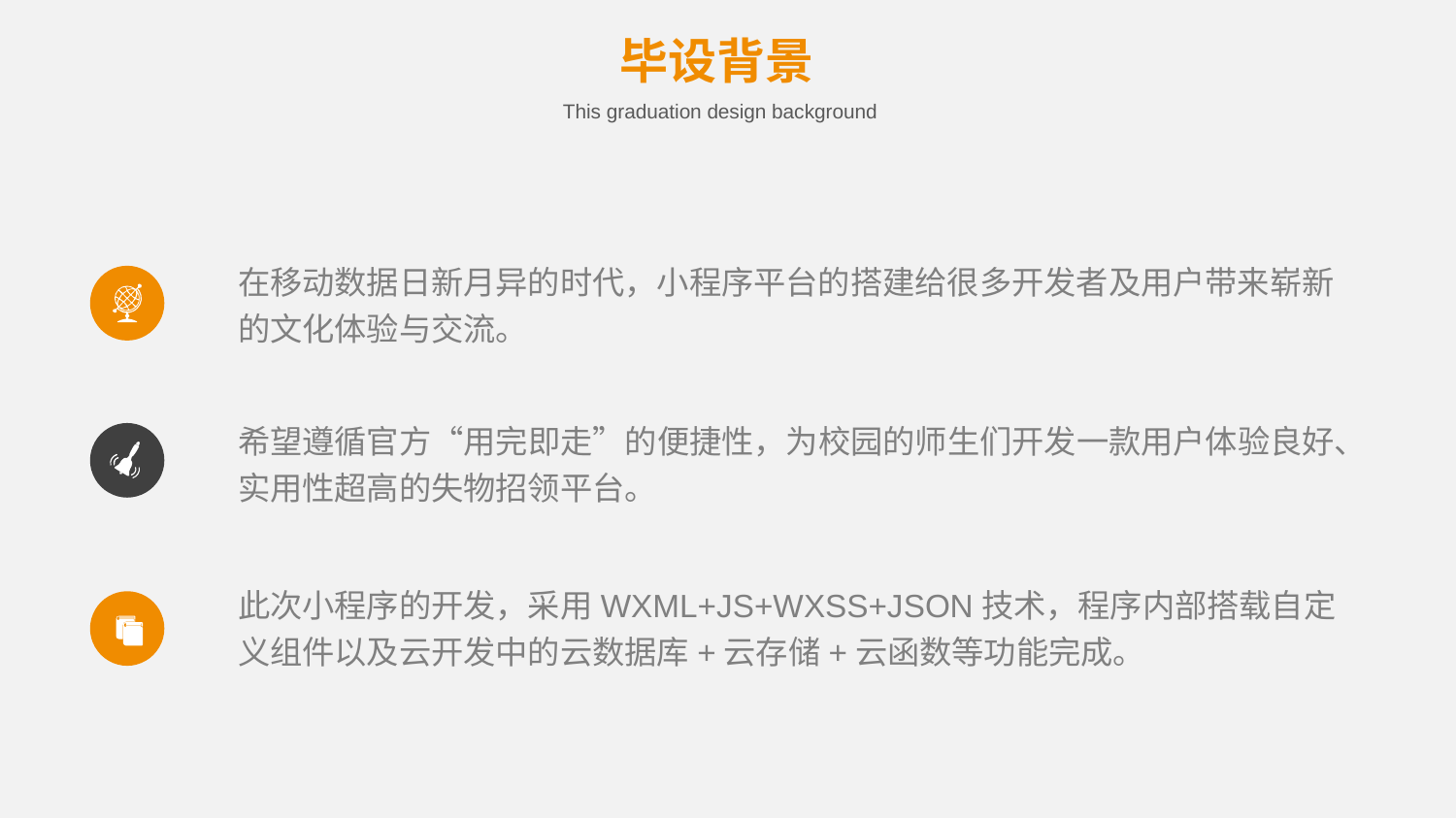

毕设背景
This graduation design background
在移动数据日新月异的时代，小程序平台的搭建给很多开发者及用户带来崭新的文化体验与交流。

希望遵循官方“用完即走”的便捷性，为校园的师生们开发一款用户体验良好、实用性超高的失物招领平台。

此次小程序的开发，采用WXML+JS+WXSS+JSON技术，程序内部搭载自定义组件以及云开发中的云数据库+云存储+云函数等功能完成。